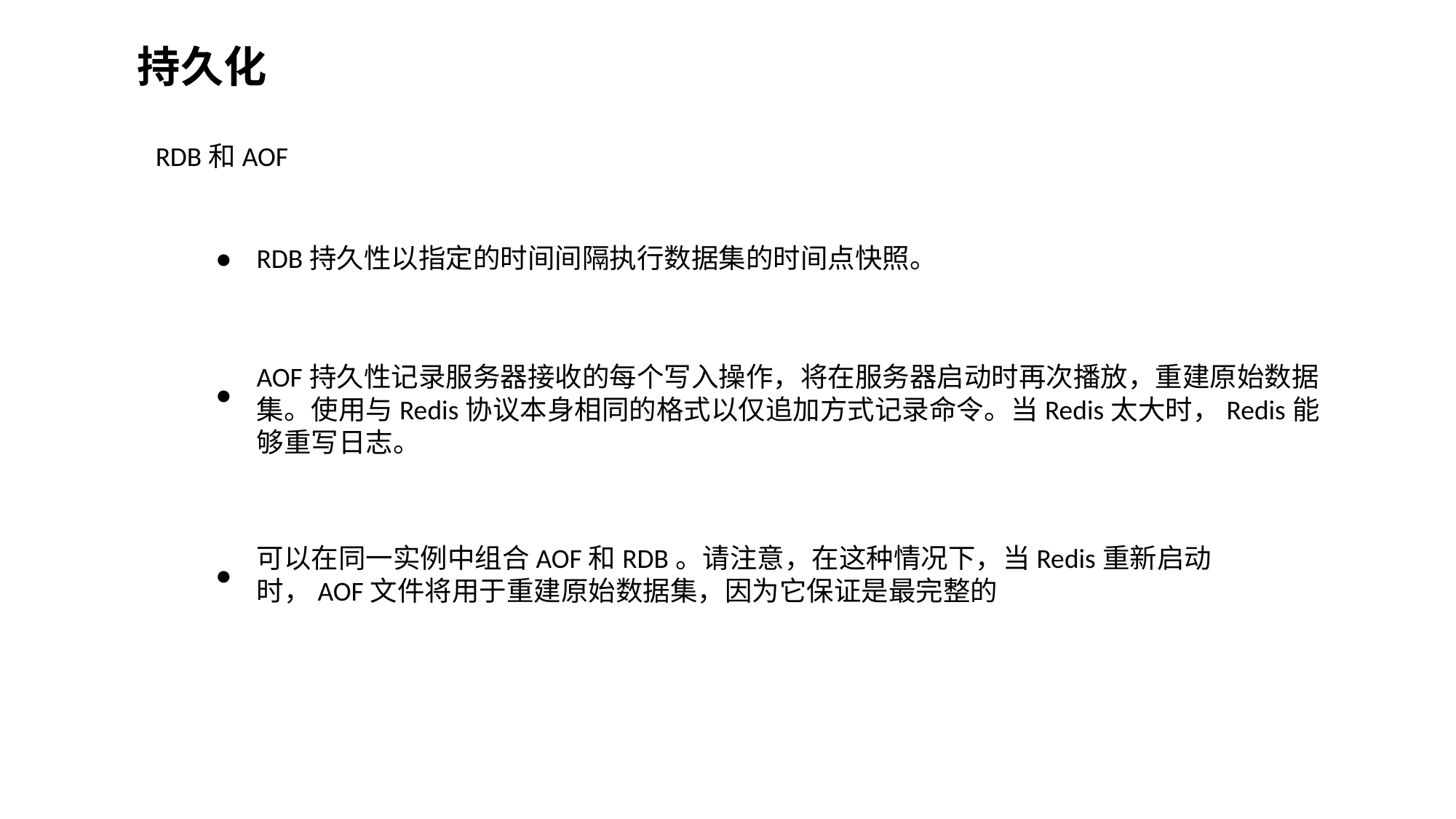

持久化
RDB和AOF
●
RDB持久性以指定的时间间隔执行数据集的时间点快照。
AOF持久性记录服务器接收的每个写入操作，将在服务器启动时再次播放，重建原始数据集。使用与Redis协议本身相同的格式以仅追加方式记录命令。当Redis太大时，Redis能够重写日志。
●
可以在同一实例中组合AOF和RDB。请注意，在这种情况下，当Redis重新启动时，AOF文件将用于重建原始数据集，因为它保证是最完整的
●
17